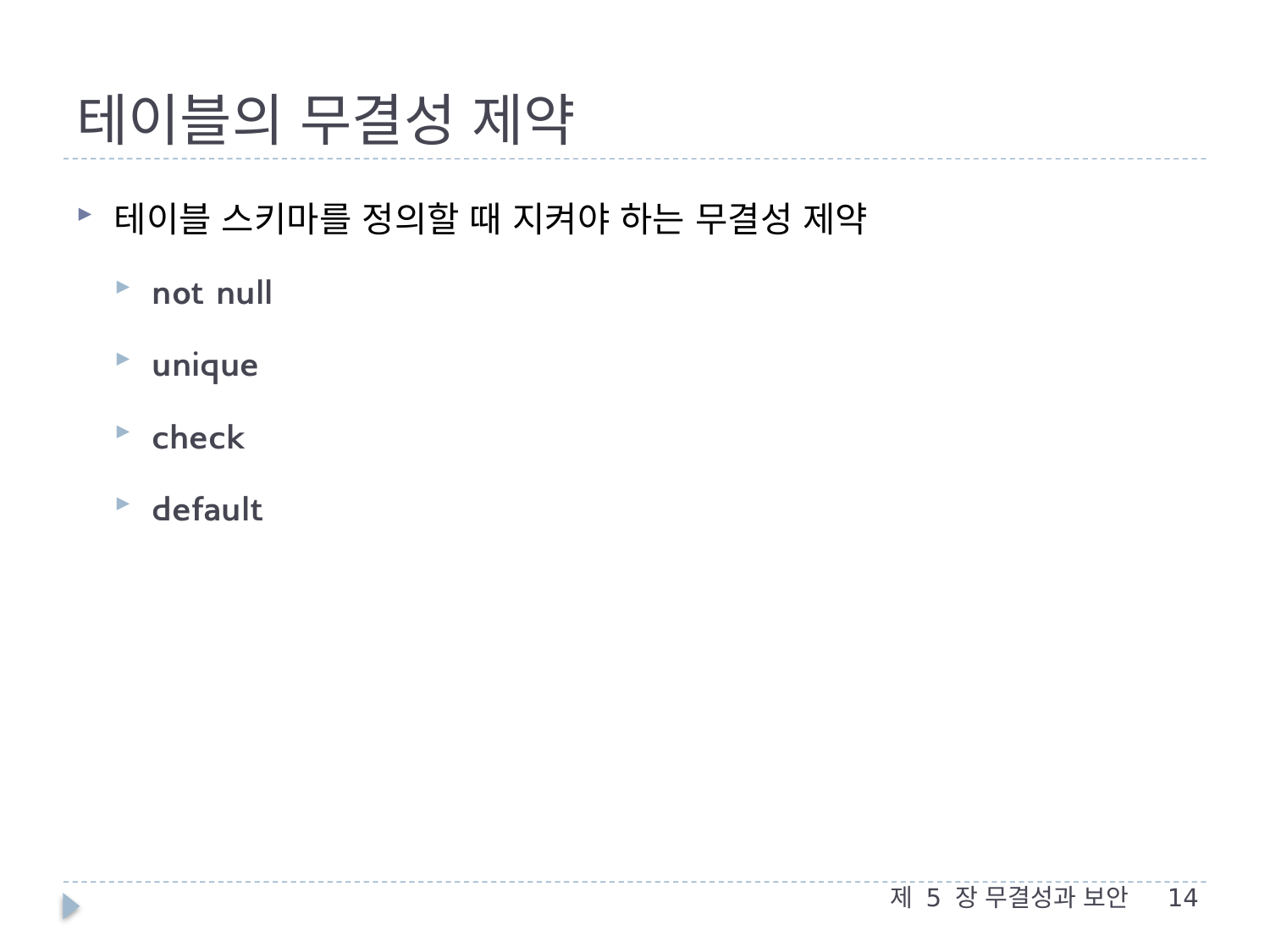

# 테이블의 무결성 제약
테이블 스키마를 정의할 때 지켜야 하는 무결성 제약
not null
unique
check
default

제 5 장 무결성과 보안
14